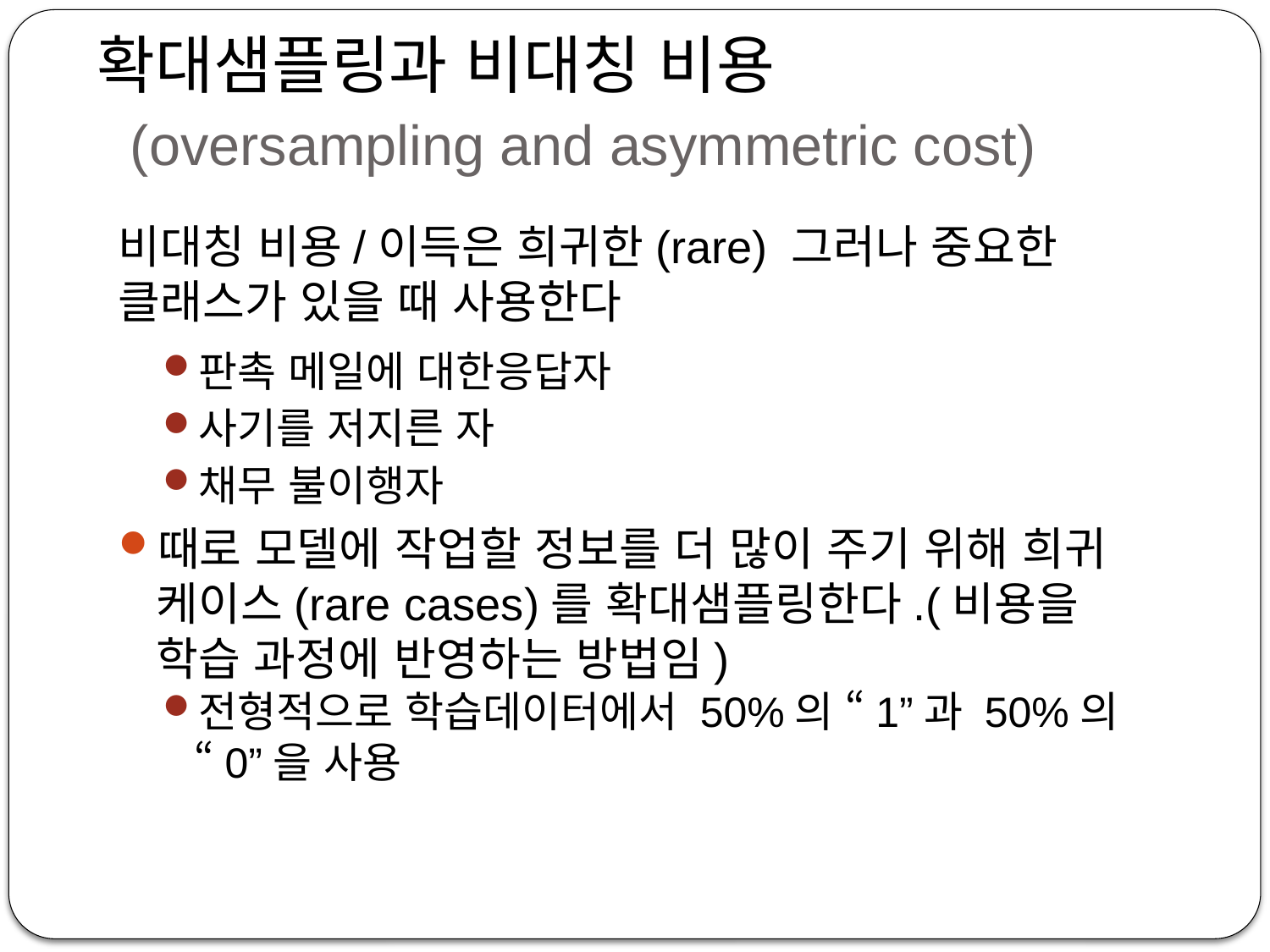

# 확대샘플링과 비대칭 비용 (oversampling and asymmetric cost)
비대칭 비용/이득은 희귀한(rare) 그러나 중요한 클래스가 있을 때 사용한다
판촉 메일에 대한응답자
사기를 저지른 자
채무 불이행자
때로 모델에 작업할 정보를 더 많이 주기 위해 희귀 케이스(rare cases)를 확대샘플링한다.(비용을 학습 과정에 반영하는 방법임)
전형적으로 학습데이터에서 50%의 “1”과 50%의 “0”을 사용